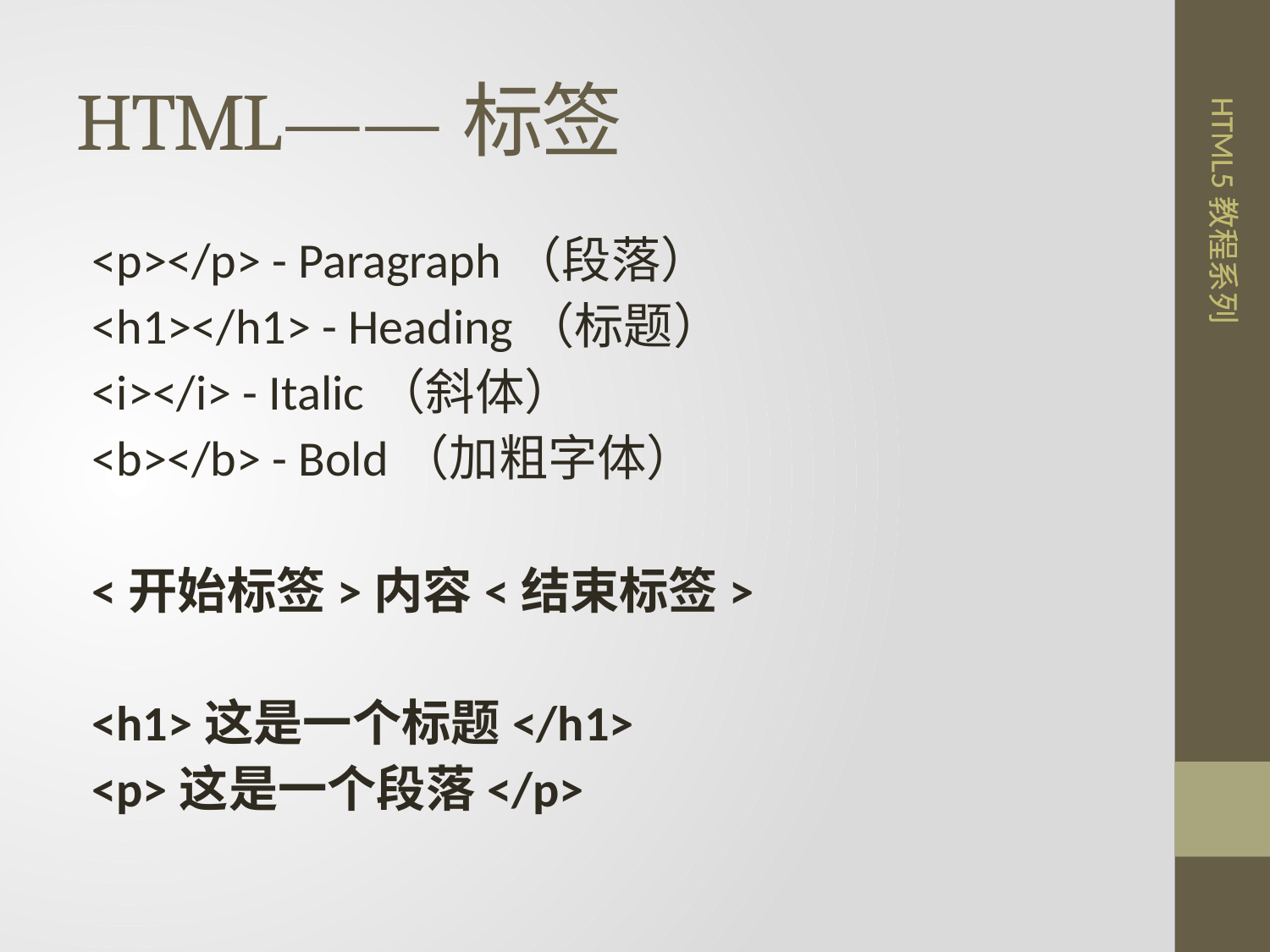

# HTML——标签
<p></p> - Paragraph（段落）
<h1></h1> - Heading（标题）
<i></i> - Italic（斜体）
<b></b> - Bold（加粗字体）

<开始标签>内容<结束标签>

<h1>这是一个标题</h1>
<p>这是一个段落</p>